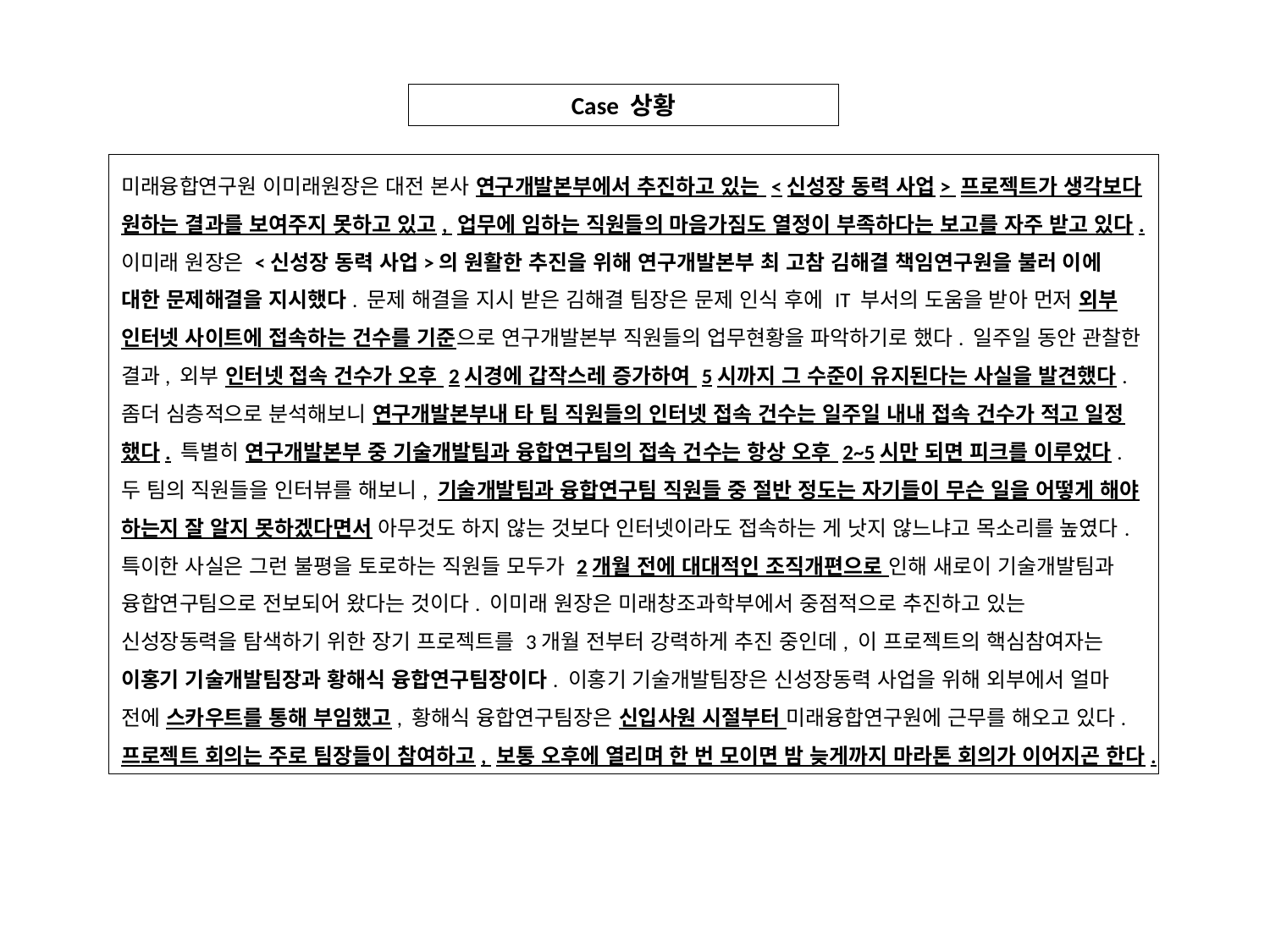

Case 상황
미래융합연구원 이미래원장은 대전 본사 연구개발본부에서 추진하고 있는 <신성장 동력 사업> 프로젝트가 생각보다 원하는 결과를 보여주지 못하고 있고, 업무에 임하는 직원들의 마음가짐도 열정이 부족하다는 보고를 자주 받고 있다. 이미래 원장은 <신성장 동력 사업>의 원활한 추진을 위해 연구개발본부 최 고참 김해결 책임연구원을 불러 이에 대한 문제해결을 지시했다. 문제 해결을 지시 받은 김해결 팀장은 문제 인식 후에 IT 부서의 도움을 받아 먼저 외부 인터넷 사이트에 접속하는 건수를 기준으로 연구개발본부 직원들의 업무현황을 파악하기로 했다. 일주일 동안 관찰한 결과, 외부 인터넷 접속 건수가 오후 2시경에 갑작스레 증가하여 5시까지 그 수준이 유지된다는 사실을 발견했다. 좀더 심층적으로 분석해보니 연구개발본부내 타 팀 직원들의 인터넷 접속 건수는 일주일 내내 접속 건수가 적고 일정 했다. 특별히 연구개발본부 중 기술개발팀과 융합연구팀의 접속 건수는 항상 오후 2~5시만 되면 피크를 이루었다.
두 팀의 직원들을 인터뷰를 해보니, 기술개발팀과 융합연구팀 직원들 중 절반 정도는 자기들이 무슨 일을 어떻게 해야 하는지 잘 알지 못하겠다면서 아무것도 하지 않는 것보다 인터넷이라도 접속하는 게 낫지 않느냐고 목소리를 높였다. 특이한 사실은 그런 불평을 토로하는 직원들 모두가 2개월 전에 대대적인 조직개편으로 인해 새로이 기술개발팀과 융합연구팀으로 전보되어 왔다는 것이다. 이미래 원장은 미래창조과학부에서 중점적으로 추진하고 있는 신성장동력을 탐색하기 위한 장기 프로젝트를 3개월 전부터 강력하게 추진 중인데, 이 프로젝트의 핵심참여자는 이홍기 기술개발팀장과 황해식 융합연구팀장이다. 이홍기 기술개발팀장은 신성장동력 사업을 위해 외부에서 얼마 전에 스카우트를 통해 부임했고, 황해식 융합연구팀장은 신입사원 시절부터 미래융합연구원에 근무를 해오고 있다. 프로젝트 회의는 주로 팀장들이 참여하고, 보통 오후에 열리며 한 번 모이면 밤 늦게까지 마라톤 회의가 이어지곤 한다.